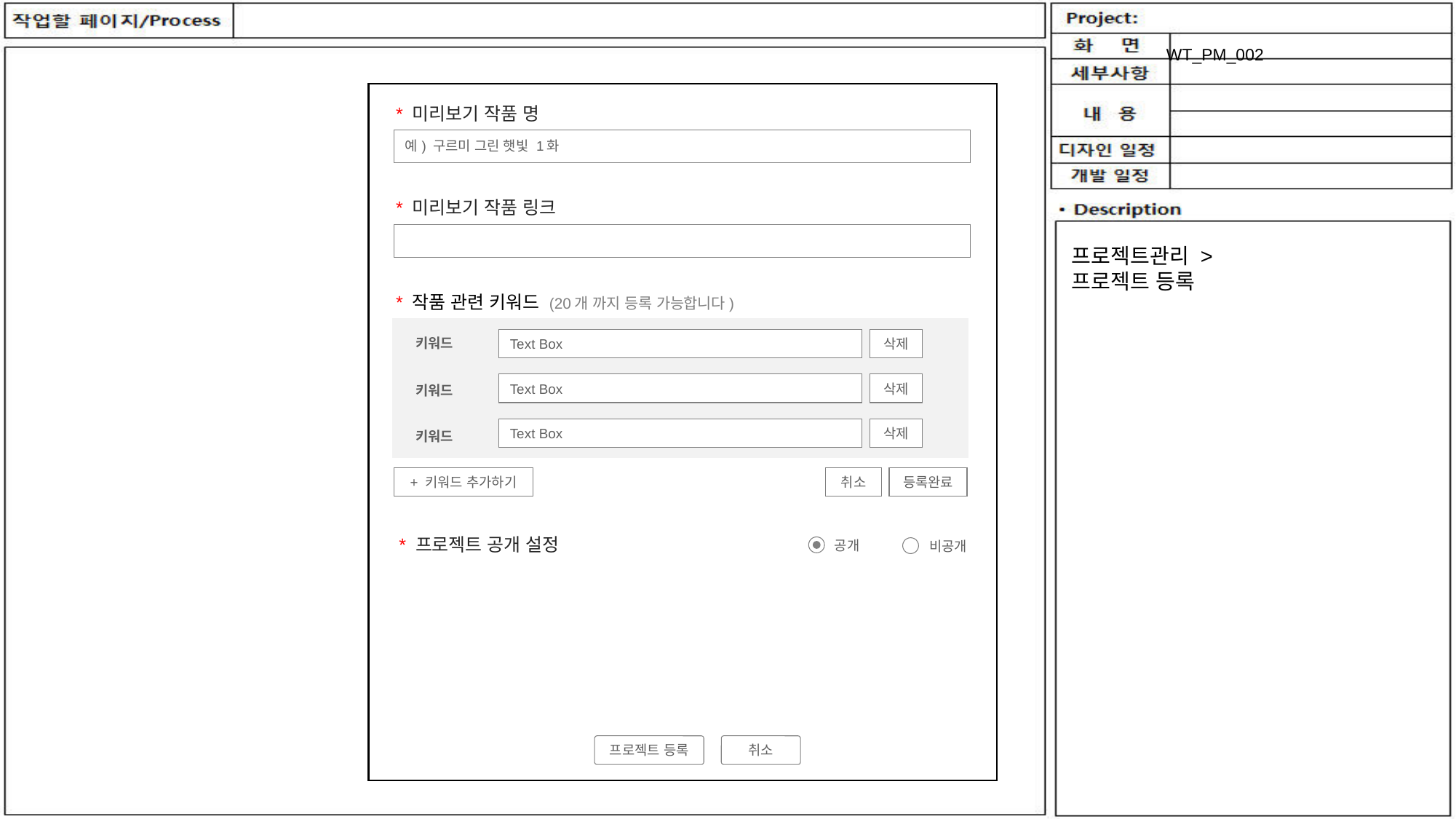

WT_PM_002

* 미리보기 작품 명
| 예) 구르미 그린 햇빛 1화 |
| --- |
* 미리보기 작품 링크
|  |
| --- |
프로젝트관리 >
프로젝트 등록
* 작품 관련 키워드 (20개 까지 등록 가능합니다)
| 키워드 |  |  |  |
| --- | --- | --- | --- |
| 키워드 |  |  |  |
| 키워드 |  |  |  |
Text Box
삭제
Text Box
삭제
Text Box
삭제
+ 키워드 추가하기
등록완료
취소
* 프로젝트 공개 설정
공개

비공개

프로젝트 등록
취소